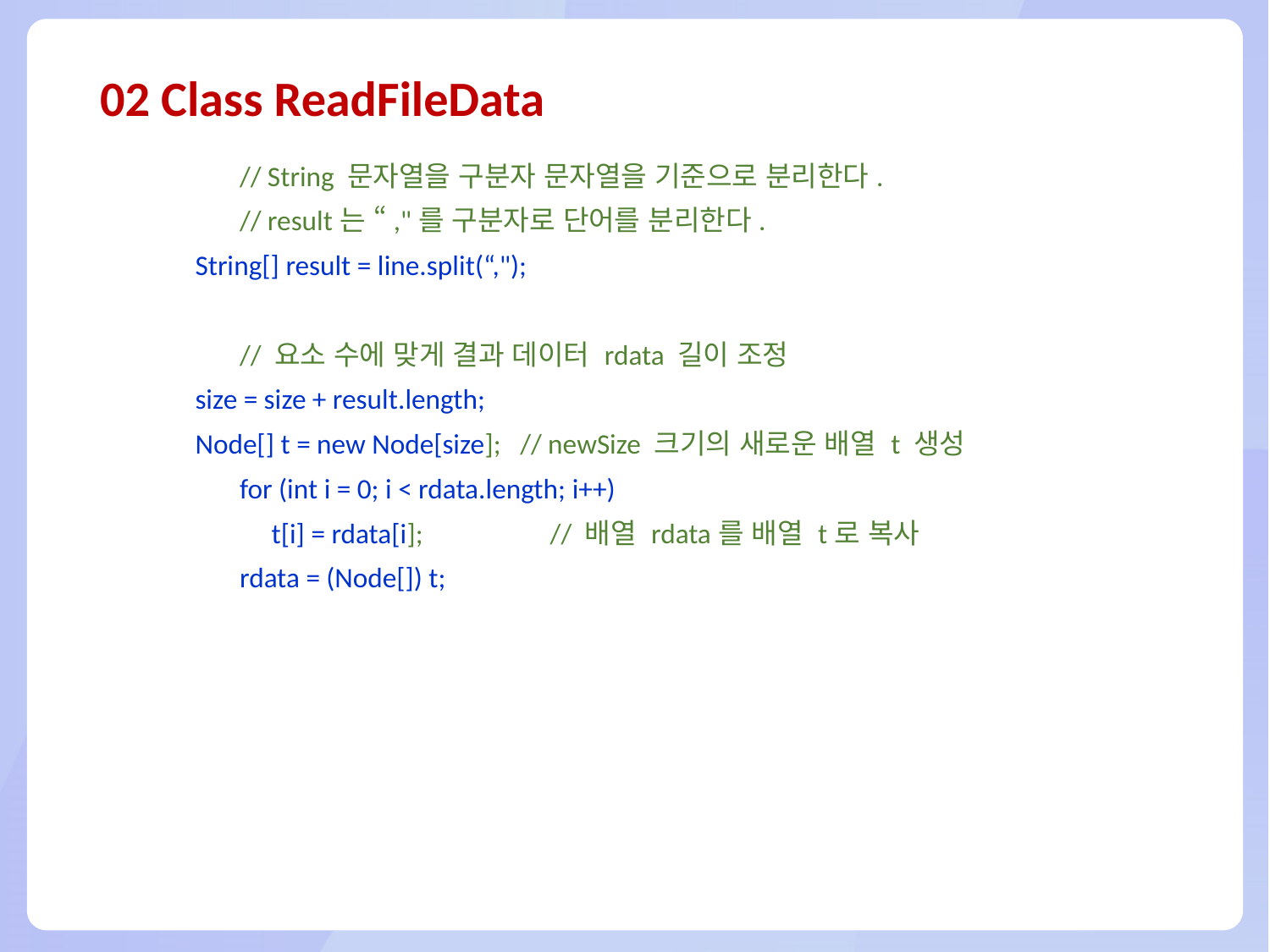

# 02 Class ReadFileData
	// String 문자열을 구분자 문자열을 기준으로 분리한다.
	// result는 “,"를 구분자로 단어를 분리한다.
             String[] result = line.split(“,");

	// 요소 수에 맞게 결과 데이터 rdata 길이 조정
             size = size + result.length;
             Node[] t = new Node[size];   // newSize 크기의 새로운 배열 t 생성
    	for (int i = 0; i < rdata.length; i++)
    	     t[i] = rdata[i];                    // 배열 rdata를 배열 t로 복사
    	rdata = (Node[]) t;